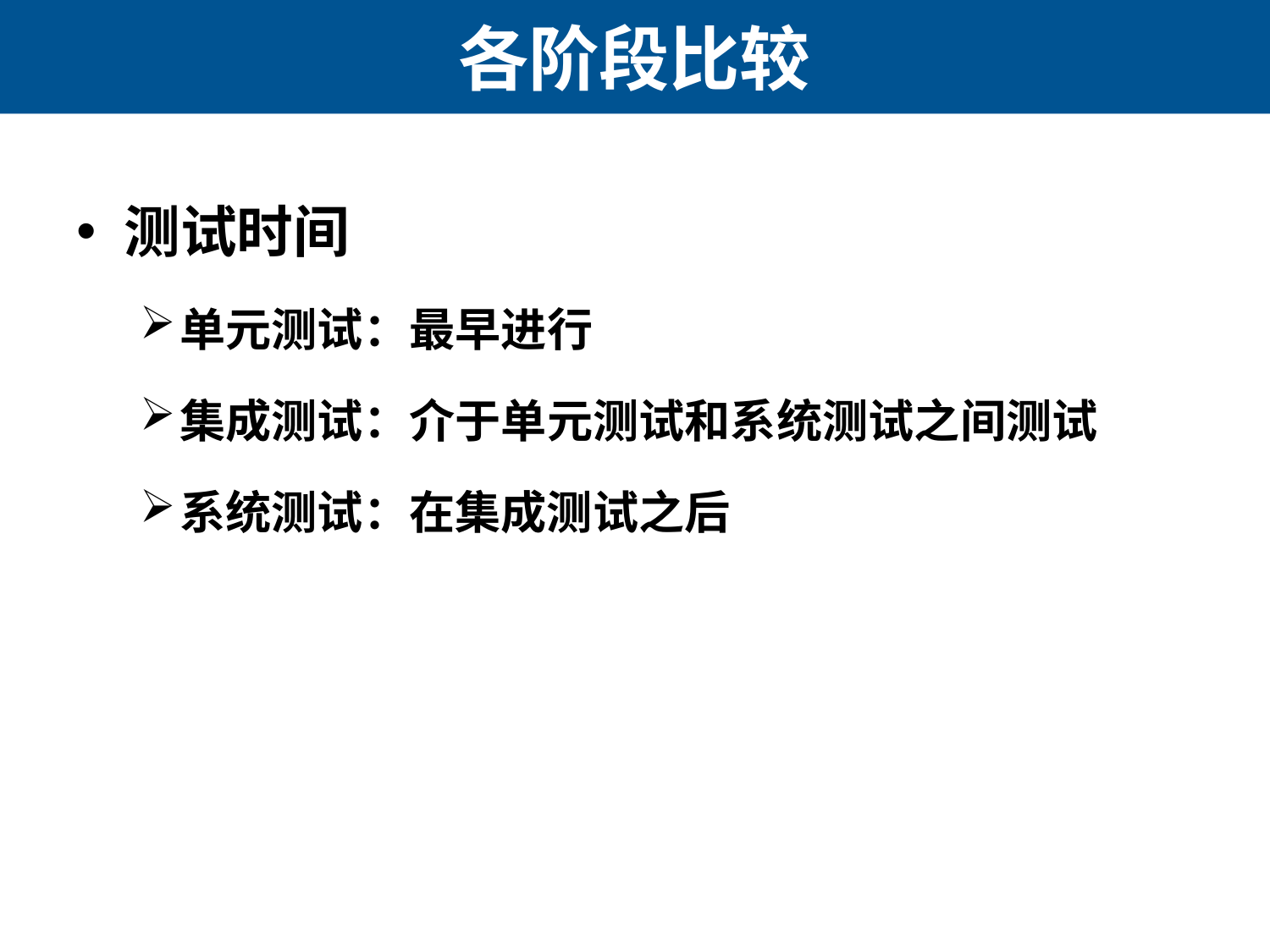

# 各阶段比较
测试时间
单元测试：最早进行
集成测试：介于单元测试和系统测试之间测试
系统测试：在集成测试之后